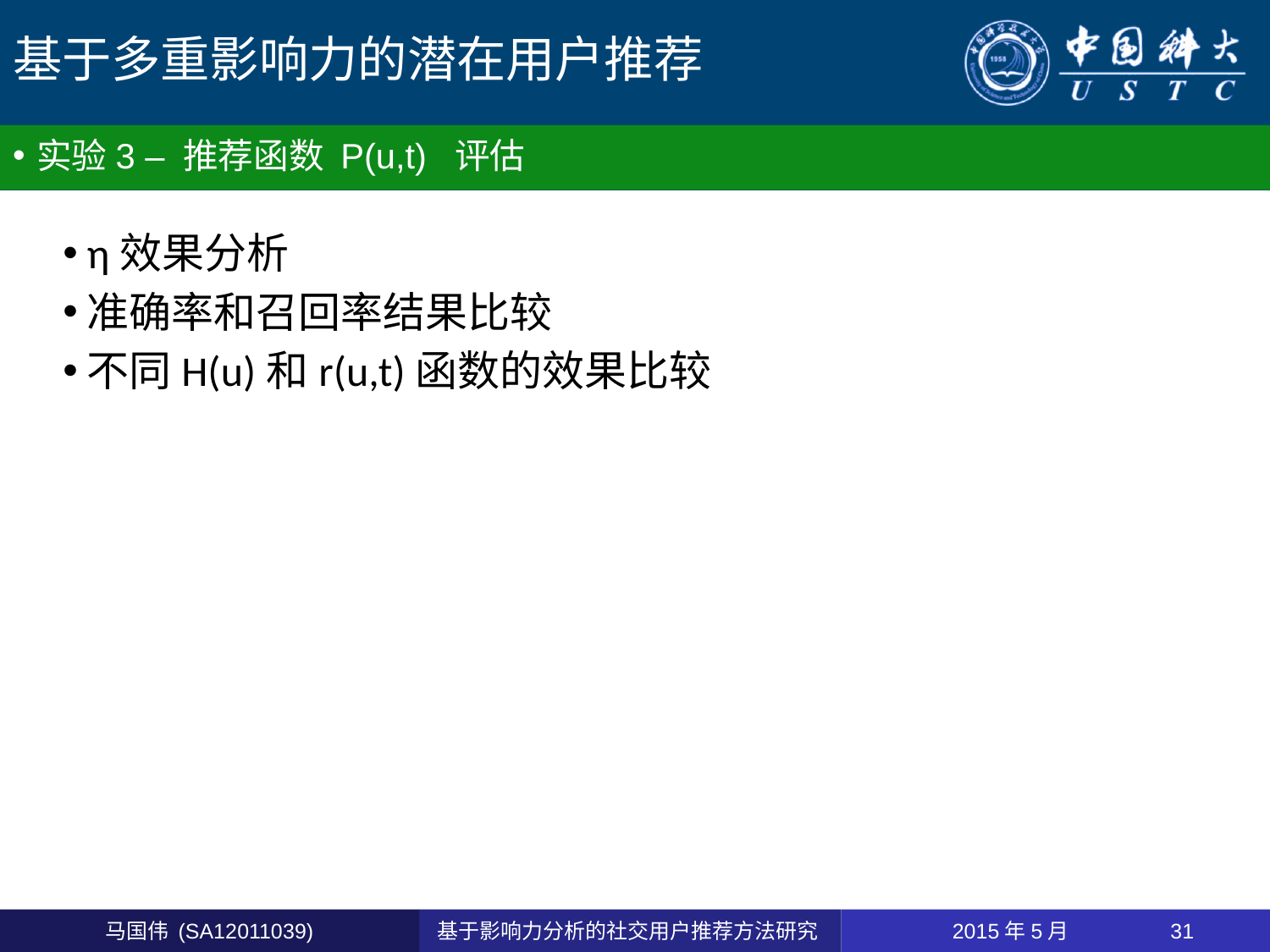

# 基于多重影响力的潜在用户推荐
实验3 – 推荐函数 P(u,t)  评估
η效果分析
准确率和召回率结果比较
不同H(u)和r(u,t)函数的效果比较
2015年5月
31